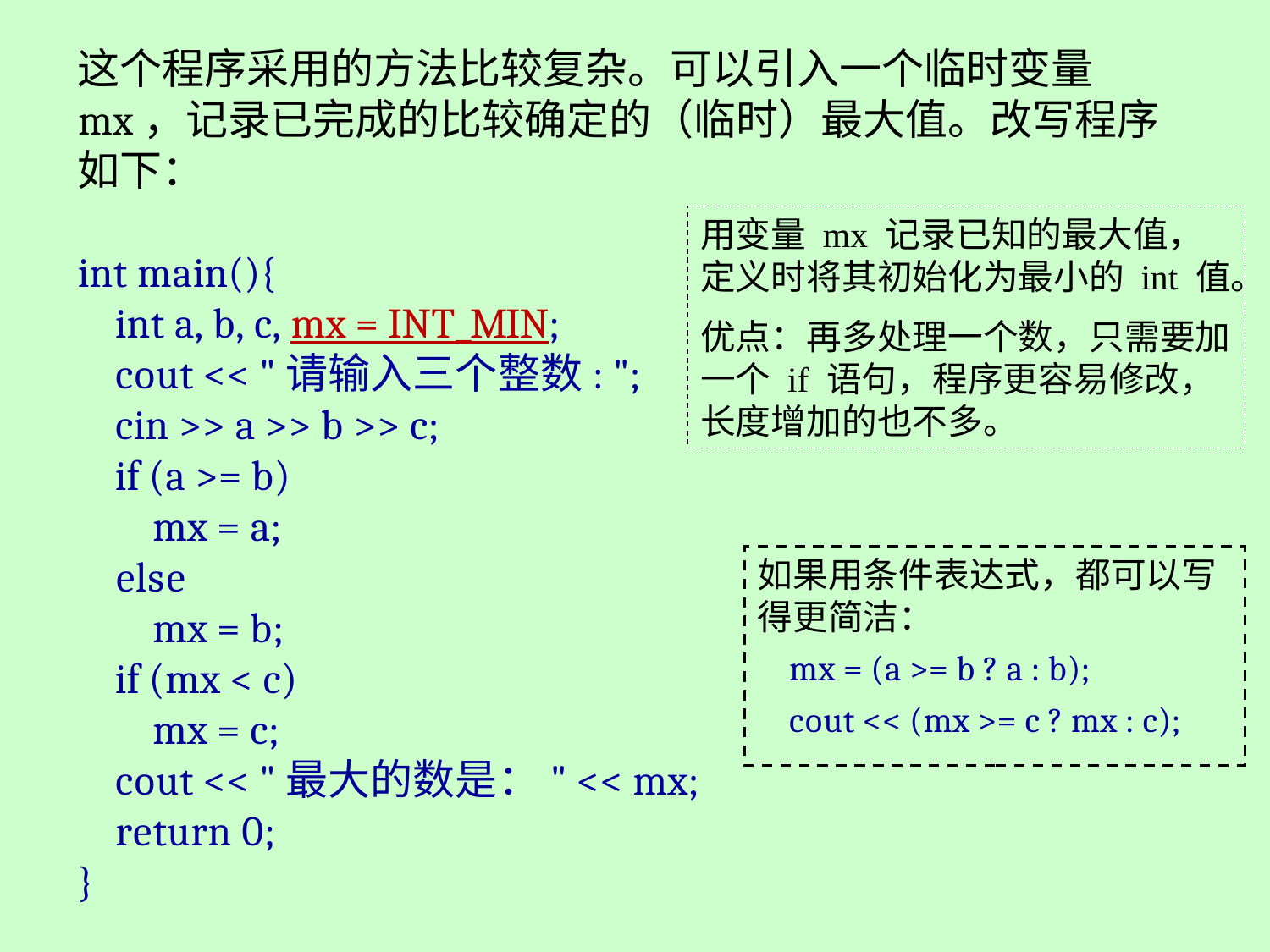

这个程序采用的方法比较复杂。可以引入一个临时变量 mx，记录已完成的比较确定的（临时）最大值。改写程序如下：

int main(){
    int a, b, c, mx = INT_MIN;
    cout << "请输入三个整数: ";
    cin >> a >> b >> c;
    if (a >= b)
        mx = a;
    else
        mx = b;
    if (mx < c)
        mx = c;
    cout << "最大的数是：" << mx;
    return 0;
}
用变量 mx 记录已知的最大值，
定义时将其初始化为最小的 int 值。
优点：再多处理一个数，只需要加一个 if 语句，程序更容易修改，长度增加的也不多。
如果用条件表达式，都可以写得更简洁：
    mx = (a >= b ? a : b);
    cout << (mx >= c ? mx : c);
29